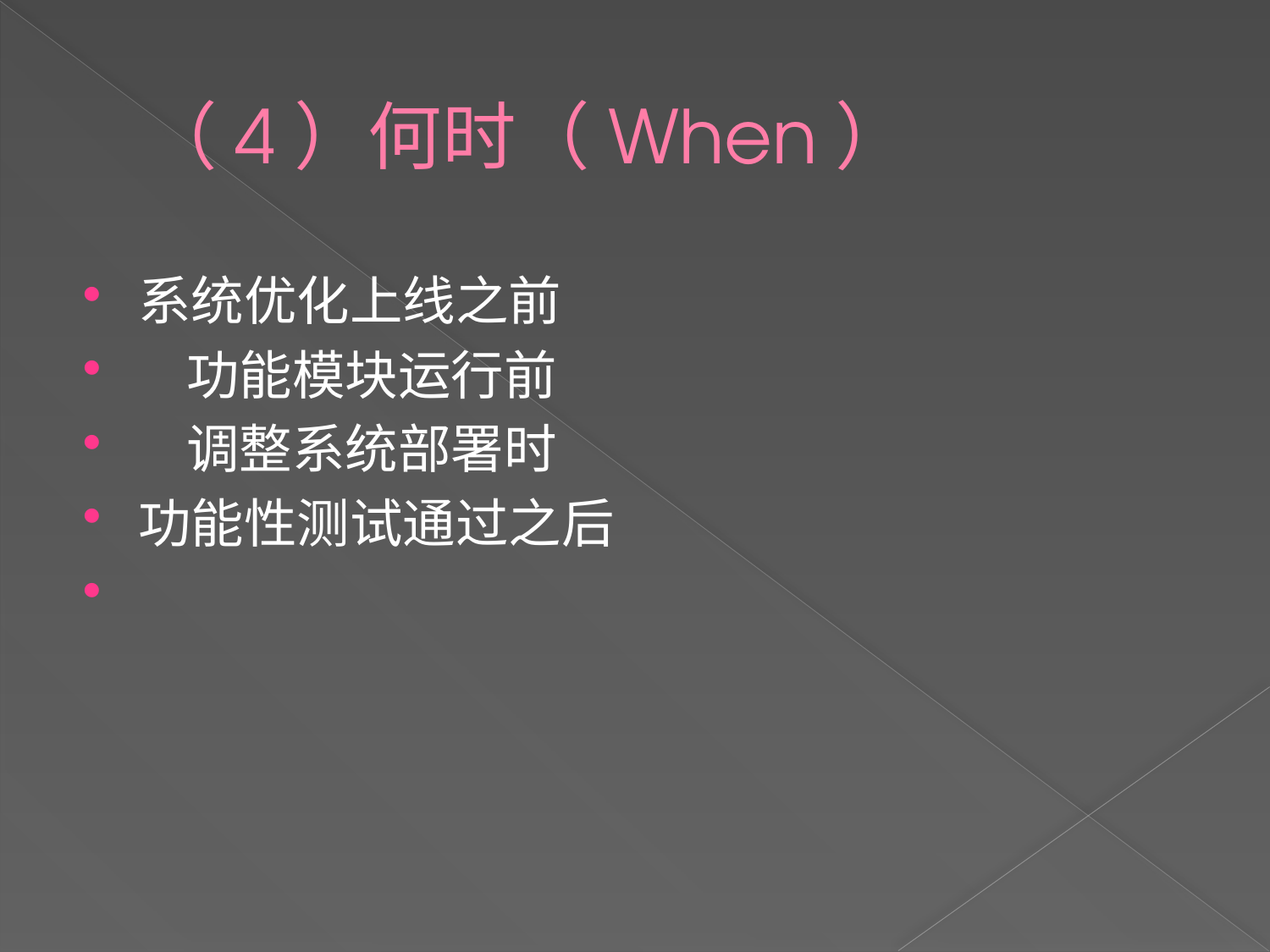

# （4）何时（When）
系统优化上线之前
   功能模块运行前
   调整系统部署时
功能性测试通过之后